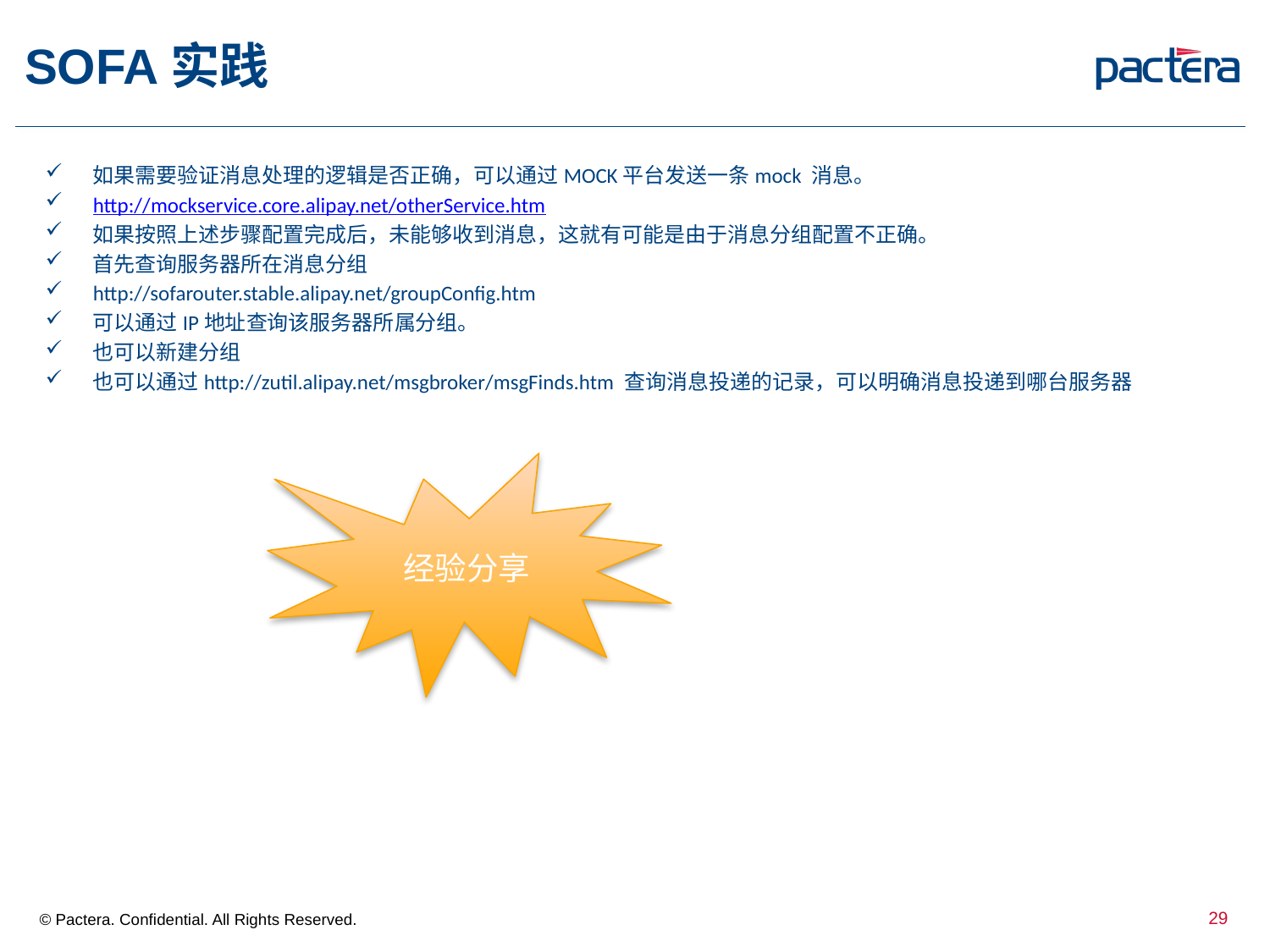

# SOFA实践
如果需要验证消息处理的逻辑是否正确，可以通过MOCK平台发送一条mock 消息。
http://mockservice.core.alipay.net/otherService.htm
如果按照上述步骤配置完成后，未能够收到消息，这就有可能是由于消息分组配置不正确。
首先查询服务器所在消息分组
http://sofarouter.stable.alipay.net/groupConfig.htm
可以通过IP地址查询该服务器所属分组。
也可以新建分组
也可以通过http://zutil.alipay.net/msgbroker/msgFinds.htm 查询消息投递的记录，可以明确消息投递到哪台服务器

经验分享
29
© Pactera. Confidential. All Rights Reserved.